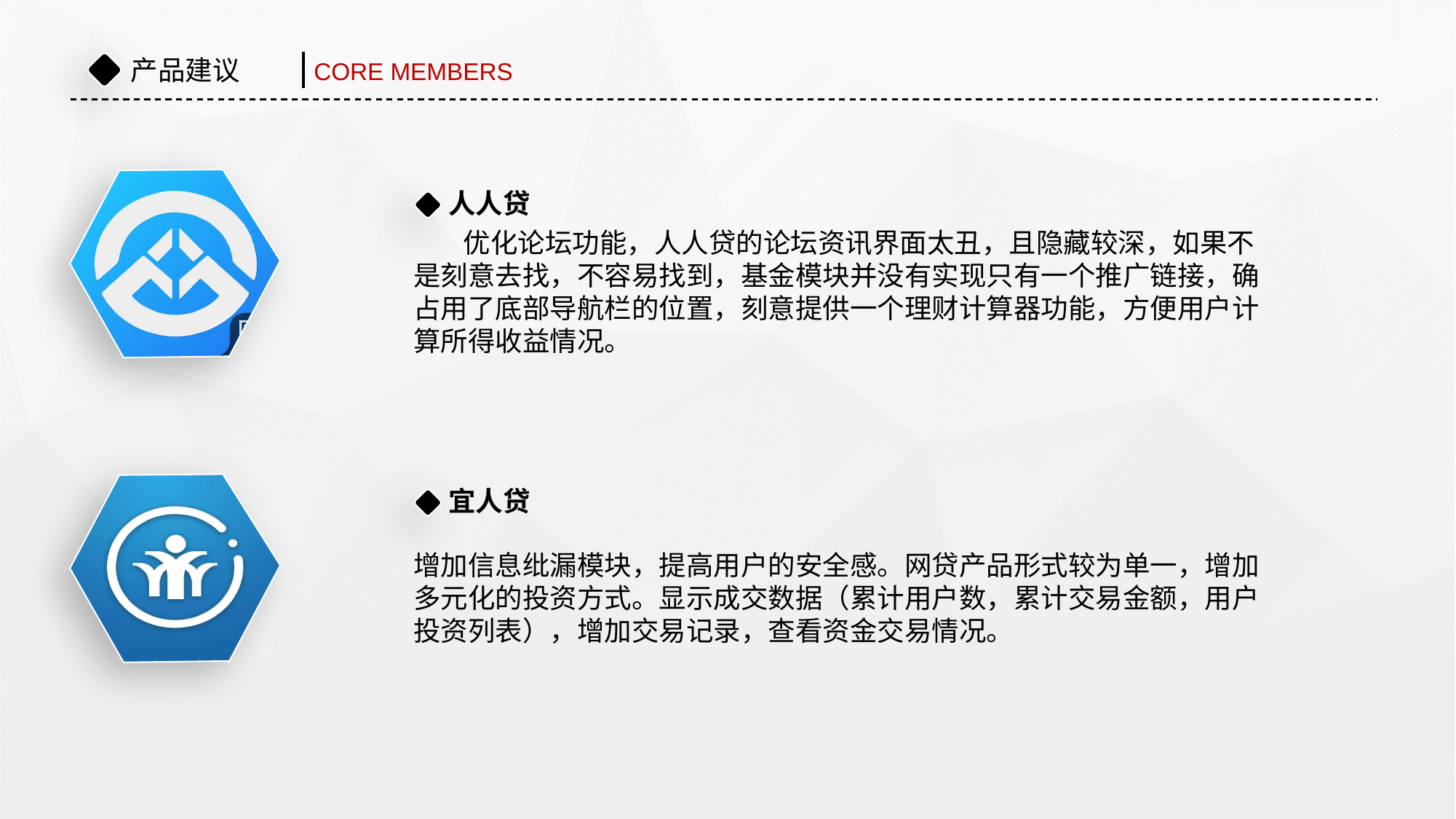

产品建议
CORE MEMBERS

人人贷

       优化论坛功能，人人贷的论坛资讯界面太丑，且隐藏较深，如果不是刻意去找，不容易找到，基金模块并没有实现只有一个推广链接，确占用了底部导航栏的位置，刻意提供一个理财计算器功能，方便用户计算所得收益情况。

宜人贷

增加信息纰漏模块，提高用户的安全感。网贷产品形式较为单一，增加多元化的投资方式。显示成交数据（累计用户数，累计交易金额，用户投资列表），增加交易记录，查看资金交易情况。